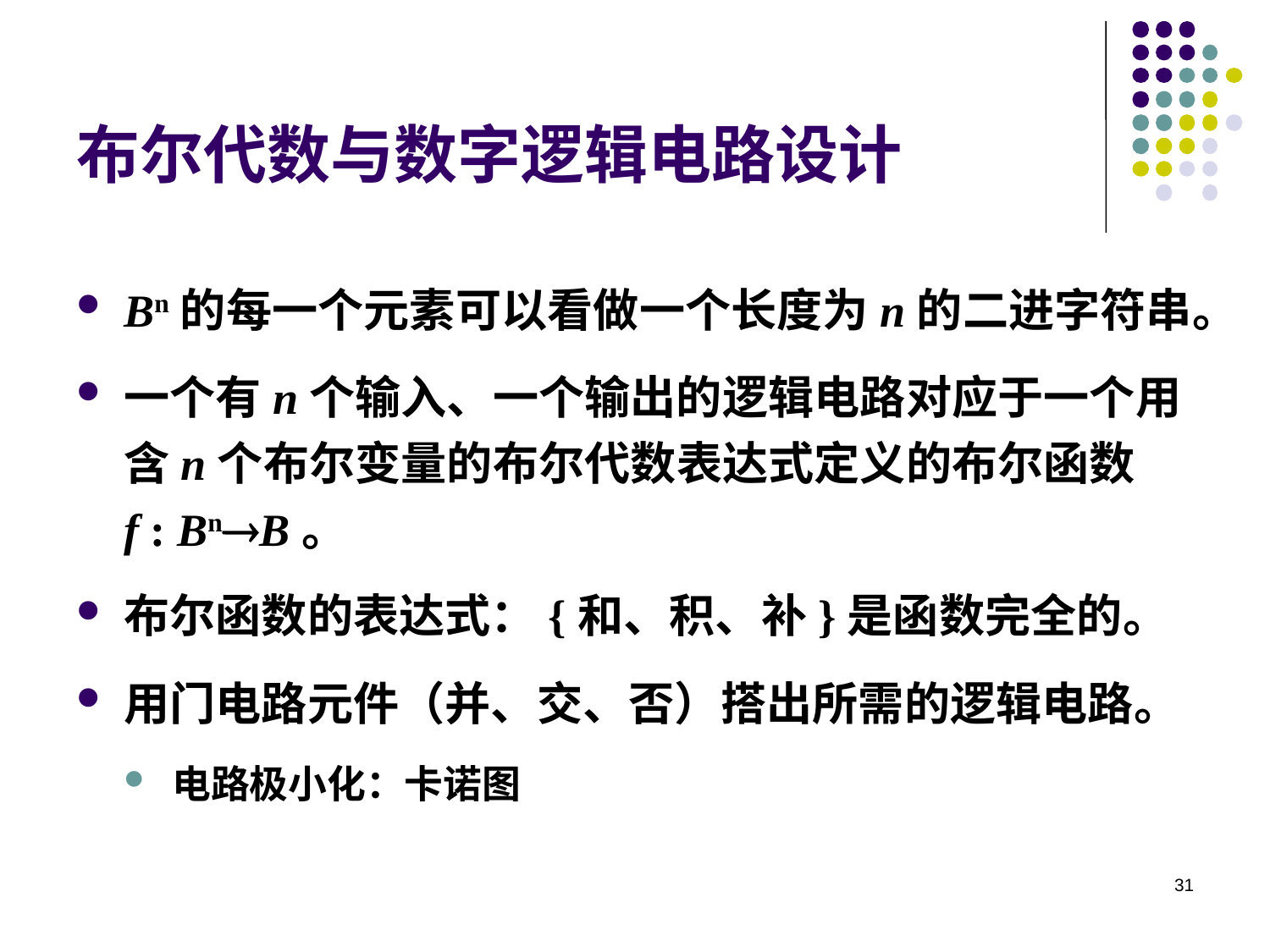

# 布尔代数与数字逻辑电路设计
Bn的每一个元素可以看做一个长度为n的二进字符串。
一个有n个输入、一个输出的逻辑电路对应于一个用含n个布尔变量的布尔代数表达式定义的布尔函数 f : Bn→B。
布尔函数的表达式：{和、积、补}是函数完全的。
用门电路元件（并、交、否）搭出所需的逻辑电路。
电路极小化：卡诺图
31